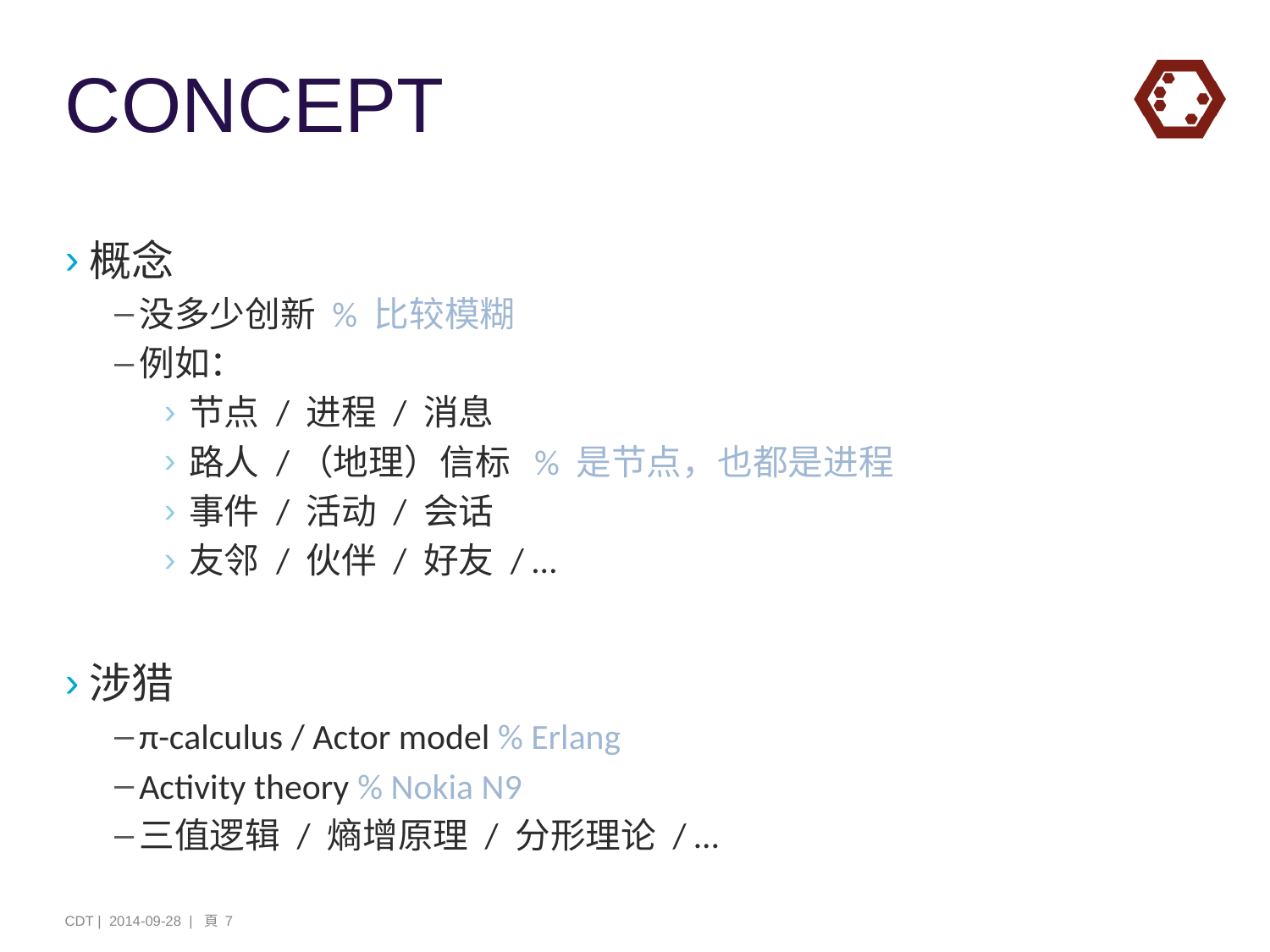

# CONCEPT
概念
没多少创新 % 比较模糊
例如：
节点 / 进程 / 消息
路人 /（地理）信标  % 是节点，也都是进程
事件 / 活动 / 会话
友邻 / 伙伴 / 好友 / …

涉猎
π-calculus / Actor model % Erlang
Activity theory % Nokia N9
三值逻辑 / 熵增原理 / 分形理论 / …